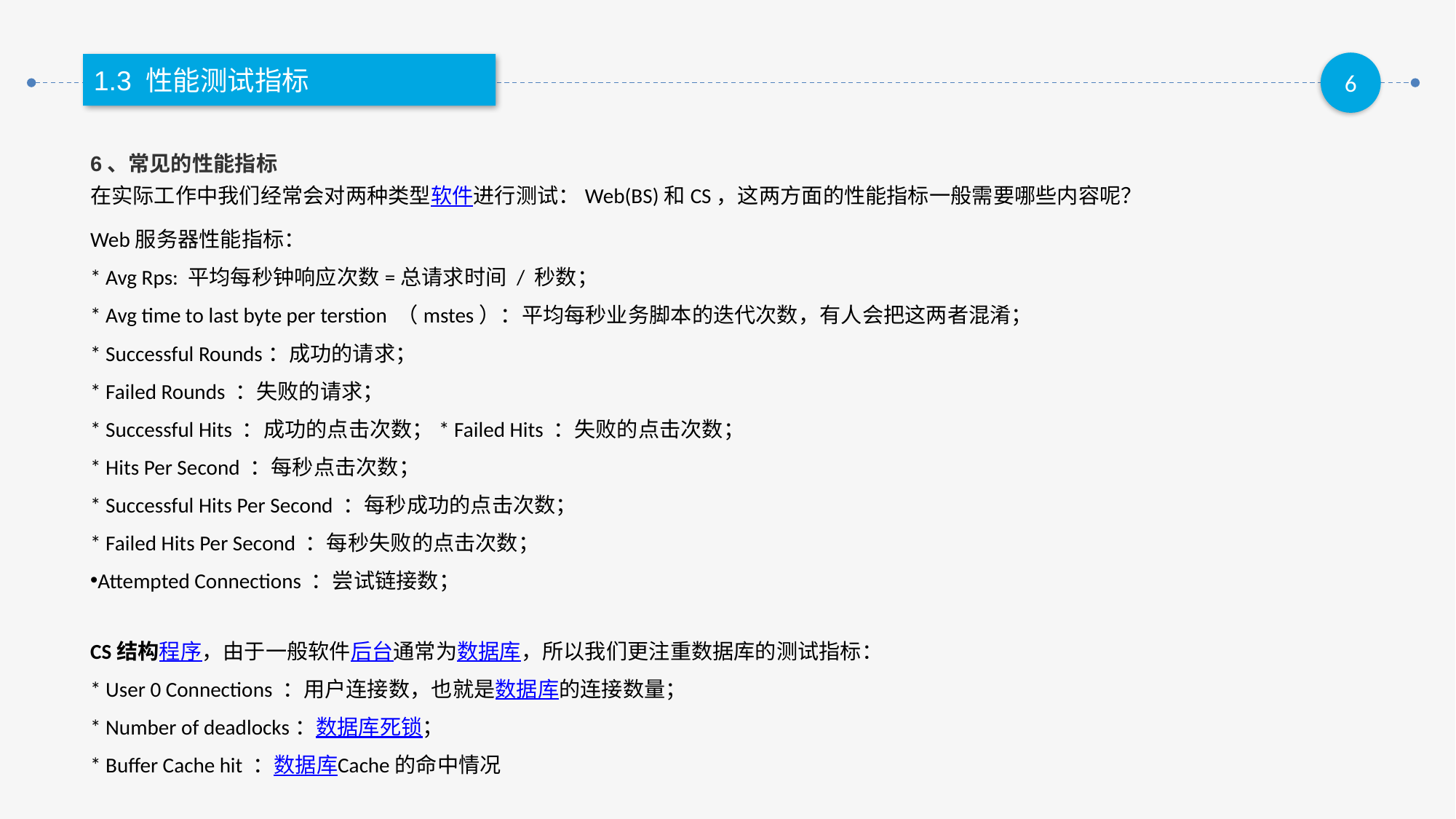

1.3 性能测试指标
6、常见的性能指标
在实际工作中我们经常会对两种类型软件进行测试：Web(BS)和CS，这两方面的性能指标一般需要哪些内容呢？
Web服务器性能指标：
* Avg Rps: 平均每秒钟响应次数=总请求时间 / 秒数；
* Avg time to last byte per terstion （mstes）：平均每秒业务脚本的迭代次数，有人会把这两者混淆；
* Successful Rounds：成功的请求；
* Failed Rounds ：失败的请求；
* Successful Hits ：成功的点击次数；* Failed Hits ：失败的点击次数；
* Hits Per Second ：每秒点击次数；
* Successful Hits Per Second ：每秒成功的点击次数；
* Failed Hits Per Second ：每秒失败的点击次数；
Attempted Connections ：尝试链接数；

CS结构程序，由于一般软件后台通常为数据库，所以我们更注重数据库的测试指标：
* User 0 Connections ：用户连接数，也就是数据库的连接数量；
* Number of deadlocks：数据库死锁；
* Buffer Cache hit ：数据库Cache的命中情况